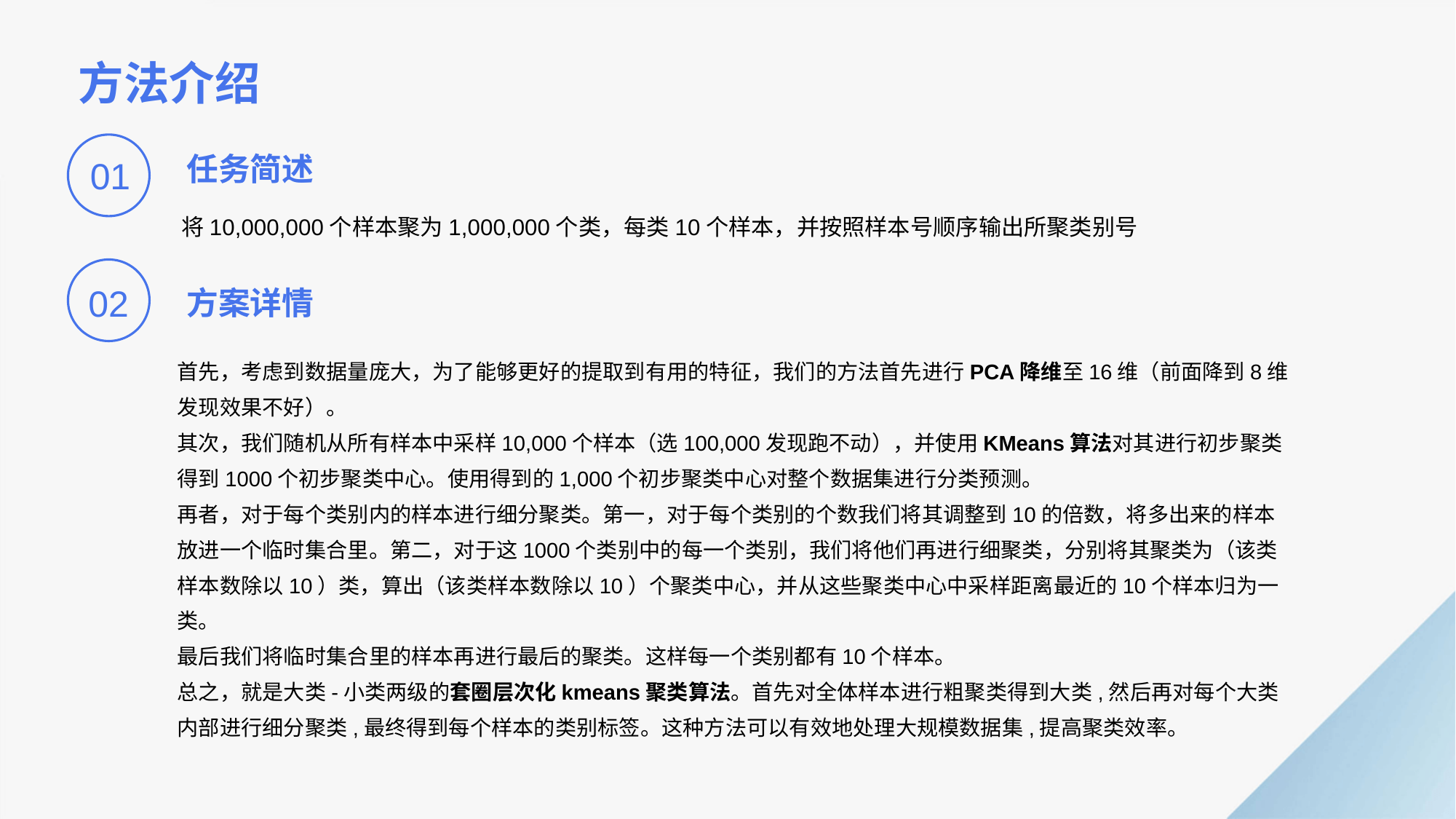

方法介绍

任务简述
01
将10,000,000个样本聚为1,000,000个类，每类10个样本，并按照样本号顺序输出所聚类别号

方案详情
02
首先，考虑到数据量庞大，为了能够更好的提取到有用的特征，我们的方法首先进行PCA降维至16维（前面降到8维发现效果不好）。
其次，我们随机从所有样本中采样10,000个样本（选100,000发现跑不动），并使用KMeans算法对其进行初步聚类得到1000个初步聚类中心。使用得到的1,000个初步聚类中心对整个数据集进行分类预测。
再者，对于每个类别内的样本进行细分聚类。第一，对于每个类别的个数我们将其调整到10的倍数，将多出来的样本放进一个临时集合里。第二，对于这1000个类别中的每一个类别，我们将他们再进行细聚类，分别将其聚类为（该类样本数除以10）类，算出（该类样本数除以10）个聚类中心，并从这些聚类中心中采样距离最近的10个样本归为一类。
最后我们将临时集合里的样本再进行最后的聚类。这样每一个类别都有10个样本。
总之，就是大类-小类两级的套圈层次化kmeans聚类算法。首先对全体样本进行粗聚类得到大类,然后再对每个大类内部进行细分聚类,最终得到每个样本的类别标签。这种方法可以有效地处理大规模数据集,提高聚类效率。